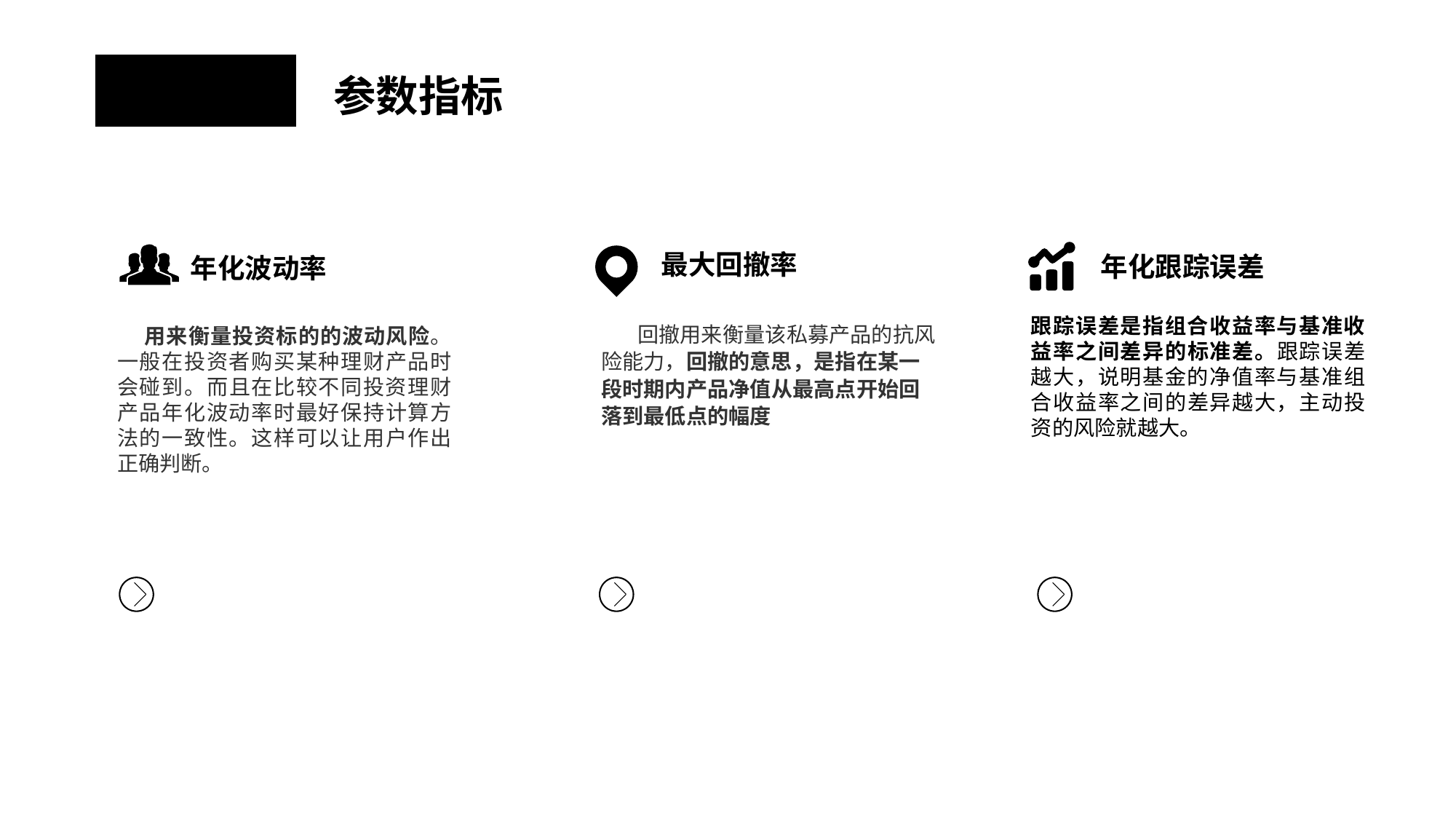

参数指标
最大回撤率

年化跟踪误差

年化波动率

跟踪误差是指组合收益率与基准收益率之间差异的标准差。跟踪误差越大，说明基金的净值率与基准组合收益率之间的差异越大，主动投资的风险就越大。
回撤用来衡量该私募产品的抗风险能力，回撤的意思，是指在某一段时期内产品净值从最高点开始回落到最低点的幅度

    用来衡量投资标的的波动风险。一般在投资者购买某种理财产品时会碰到。而且在比较不同投资理财产品年化波动率时最好保持计算方法的一致性。这样可以让用户作出正确判断。